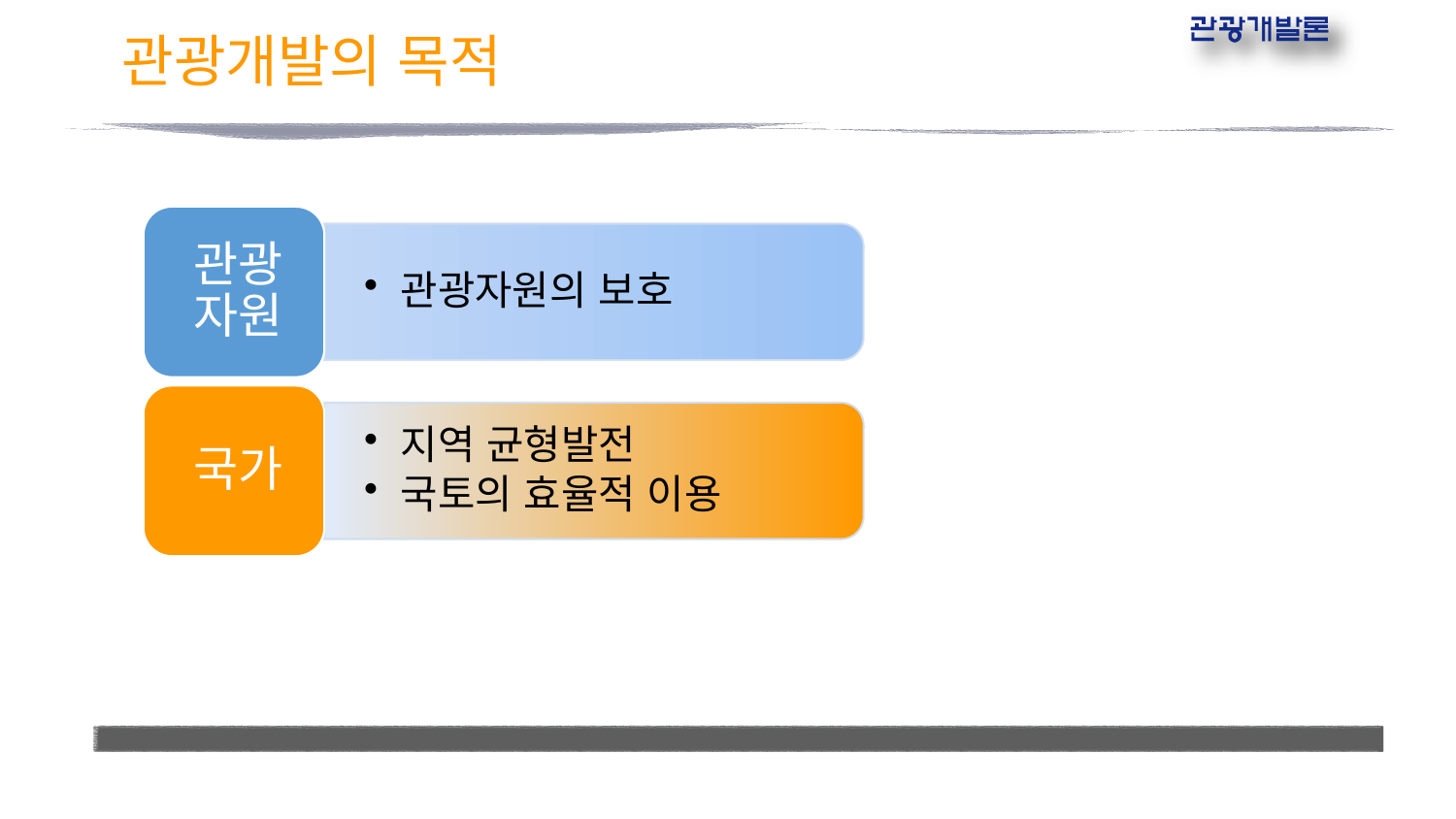

# 관광개발의 목적
관광자원의 보호
관광 자원
지역 균형발전
국토의 효율적 이용
국가